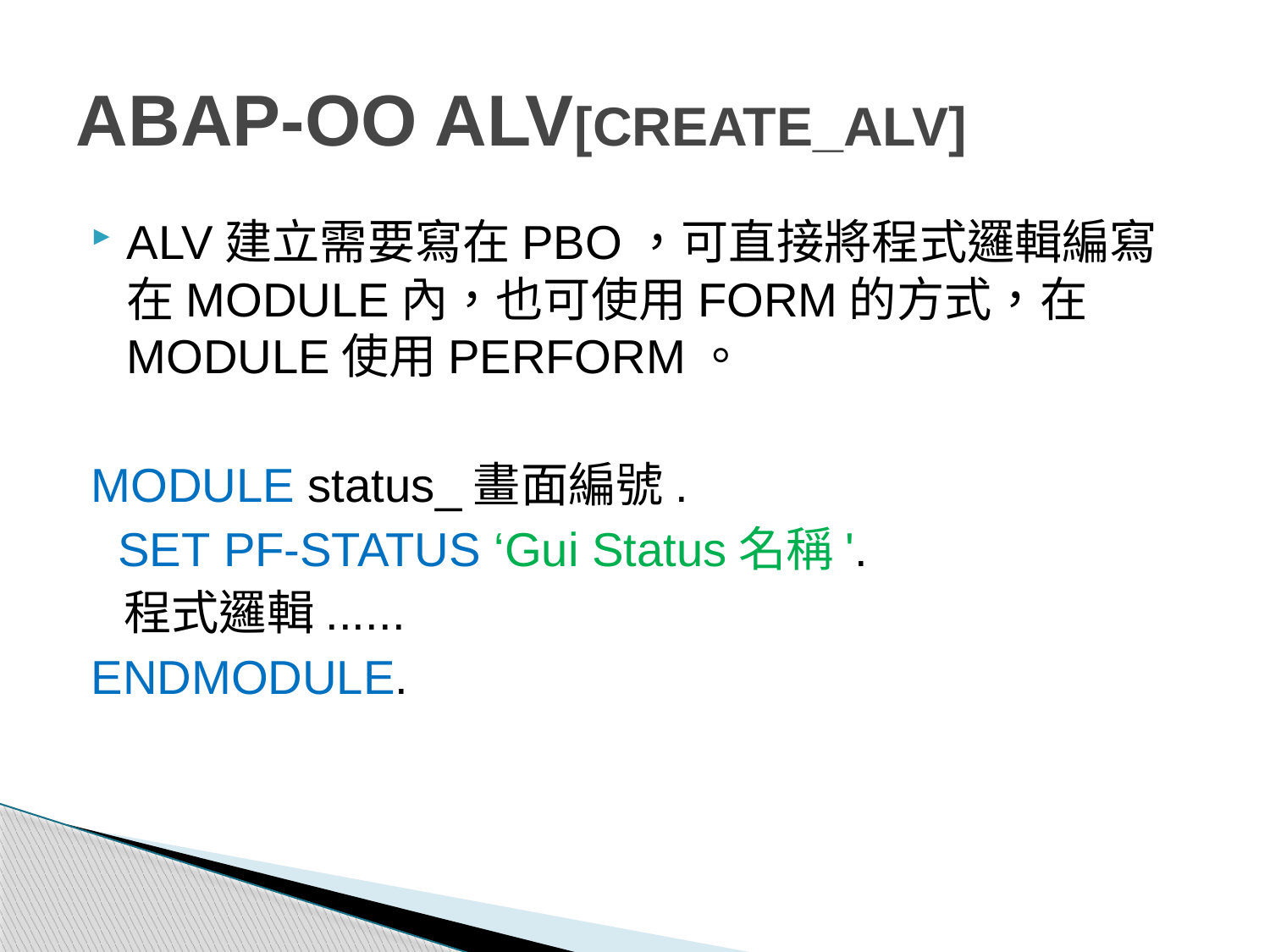

# ABAP-OO ALV[CREATE_ALV]
ALV建立需要寫在PBO，可直接將程式邏輯編寫在MODULE內，也可使用FORM的方式，在MODULE使用PERFORM。

MODULE status_畫面編號.
  SET PF-STATUS ‘Gui Status名稱'.
  程式邏輯......
ENDMODULE.